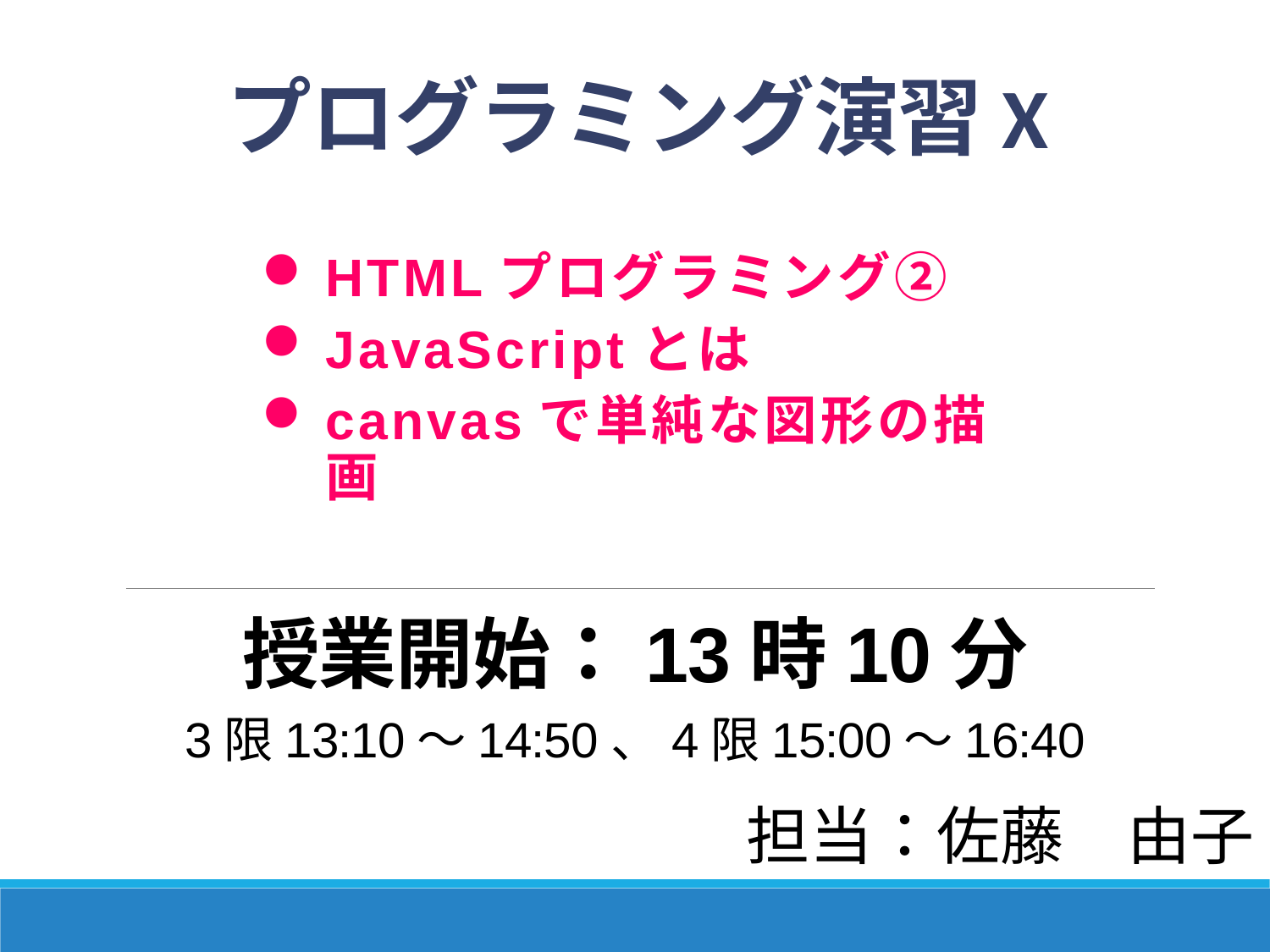

# プログラミング演習X
HTMLプログラミング②
JavaScriptとは
canvasで単純な図形の描画
授業開始：13時10分
3限13:10～14:50、4限15:00～16:40
担当：佐藤　由子